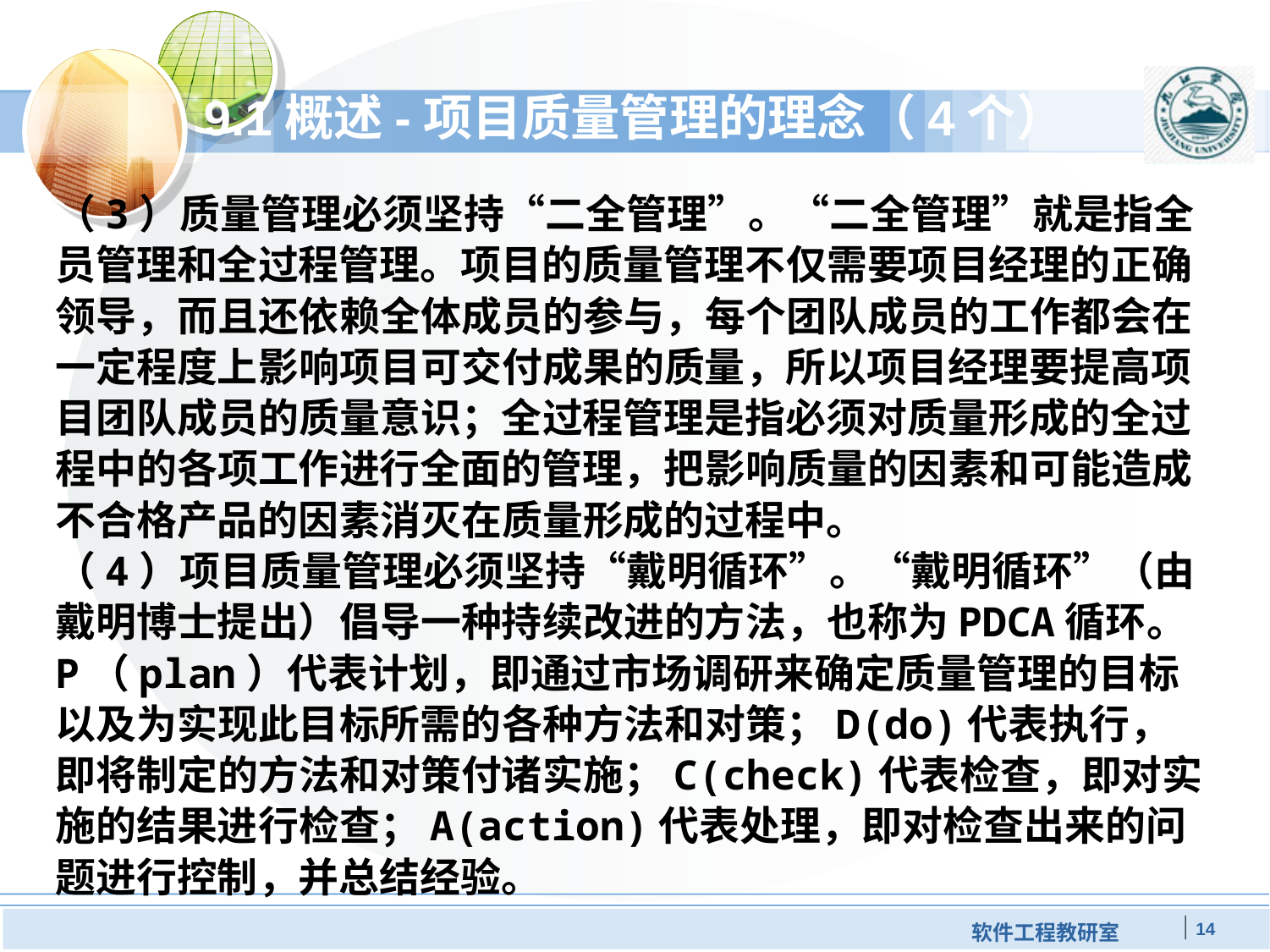

# 9.1概述-项目质量管理的理念（4个）
（3）质量管理必须坚持“二全管理”。“二全管理”就是指全员管理和全过程管理。项目的质量管理不仅需要项目经理的正确领导，而且还依赖全体成员的参与，每个团队成员的工作都会在一定程度上影响项目可交付成果的质量，所以项目经理要提高项目团队成员的质量意识；全过程管理是指必须对质量形成的全过程中的各项工作进行全面的管理，把影响质量的因素和可能造成不合格产品的因素消灭在质量形成的过程中。
（4）项目质量管理必须坚持“戴明循环”。“戴明循环”（由戴明博士提出）倡导一种持续改进的方法，也称为PDCA循环。P（plan）代表计划，即通过市场调研来确定质量管理的目标以及为实现此目标所需的各种方法和对策；D(do)代表执行，即将制定的方法和对策付诸实施；C(check)代表检查，即对实施的结果进行检查；A(action)代表处理，即对检查出来的问题进行控制，并总结经验。